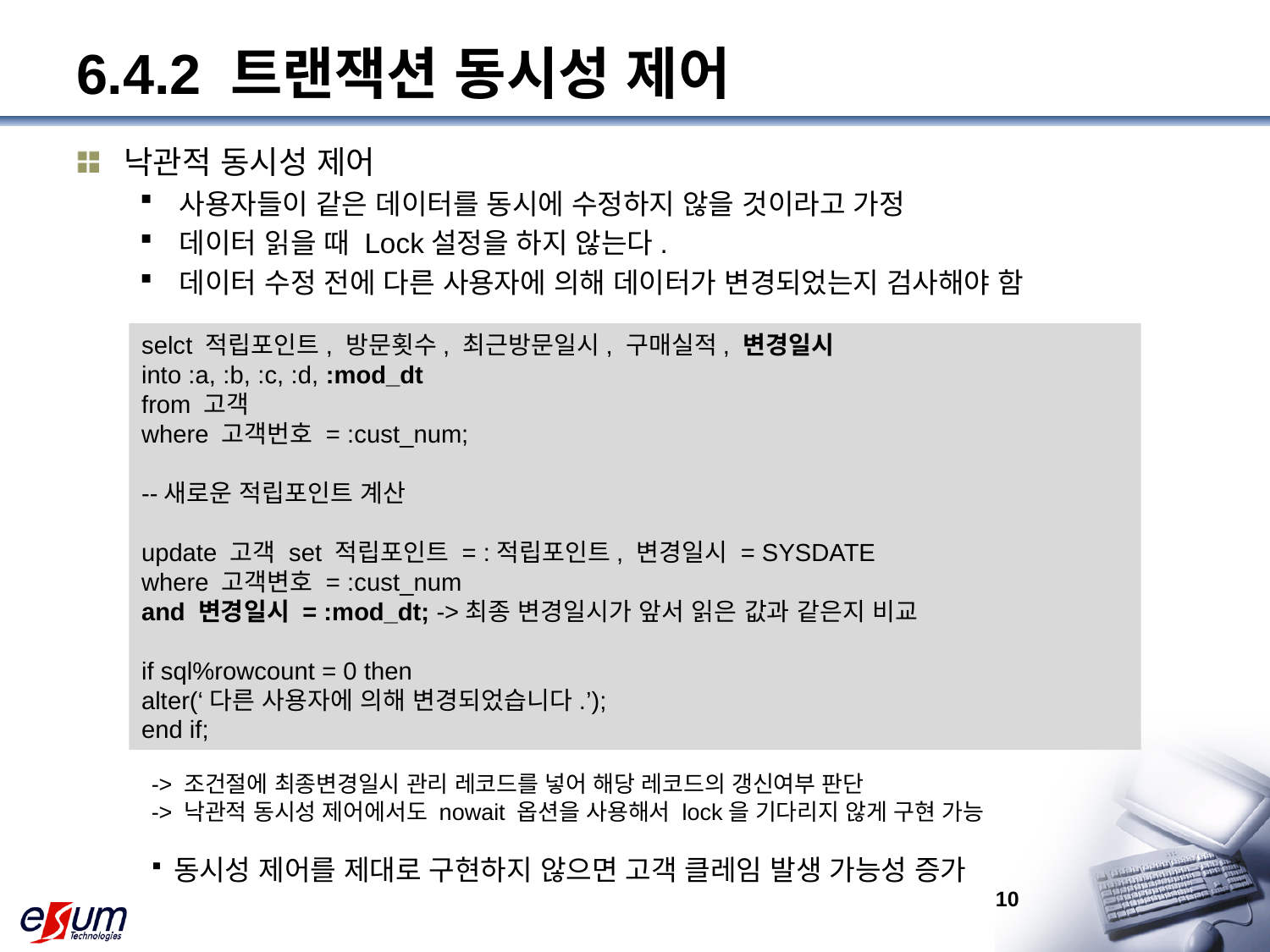

# 6.4.2 트랜잭션 동시성 제어
낙관적 동시성 제어
사용자들이 같은 데이터를 동시에 수정하지 않을 것이라고 가정
데이터 읽을 때 Lock설정을 하지 않는다.
데이터 수정 전에 다른 사용자에 의해 데이터가 변경되었는지 검사해야 함

selct 적립포인트, 방문횟수, 최근방문일시, 구매실적, 변경일시
into :a, :b, :c, :d, :mod_dt
from 고객
where 고객번호 = :cust_num;

--새로운 적립포인트 계산

update 고객 set 적립포인트 = :적립포인트, 변경일시 = SYSDATE
where 고객변호 = :cust_num
and 변경일시 = :mod_dt; ->최종 변경일시가 앞서 읽은 값과 같은지 비교

if sql%rowcount = 0 then
alter(‘다른 사용자에 의해 변경되었습니다.’);
end if;
-> 조건절에 최종변경일시 관리 레코드를 넣어 해당 레코드의 갱신여부 판단
-> 낙관적 동시성 제어에서도 nowait 옵션을 사용해서 lock을 기다리지 않게 구현 가능

 동시성 제어를 제대로 구현하지 않으면 고객 클레임 발생 가능성 증가
10